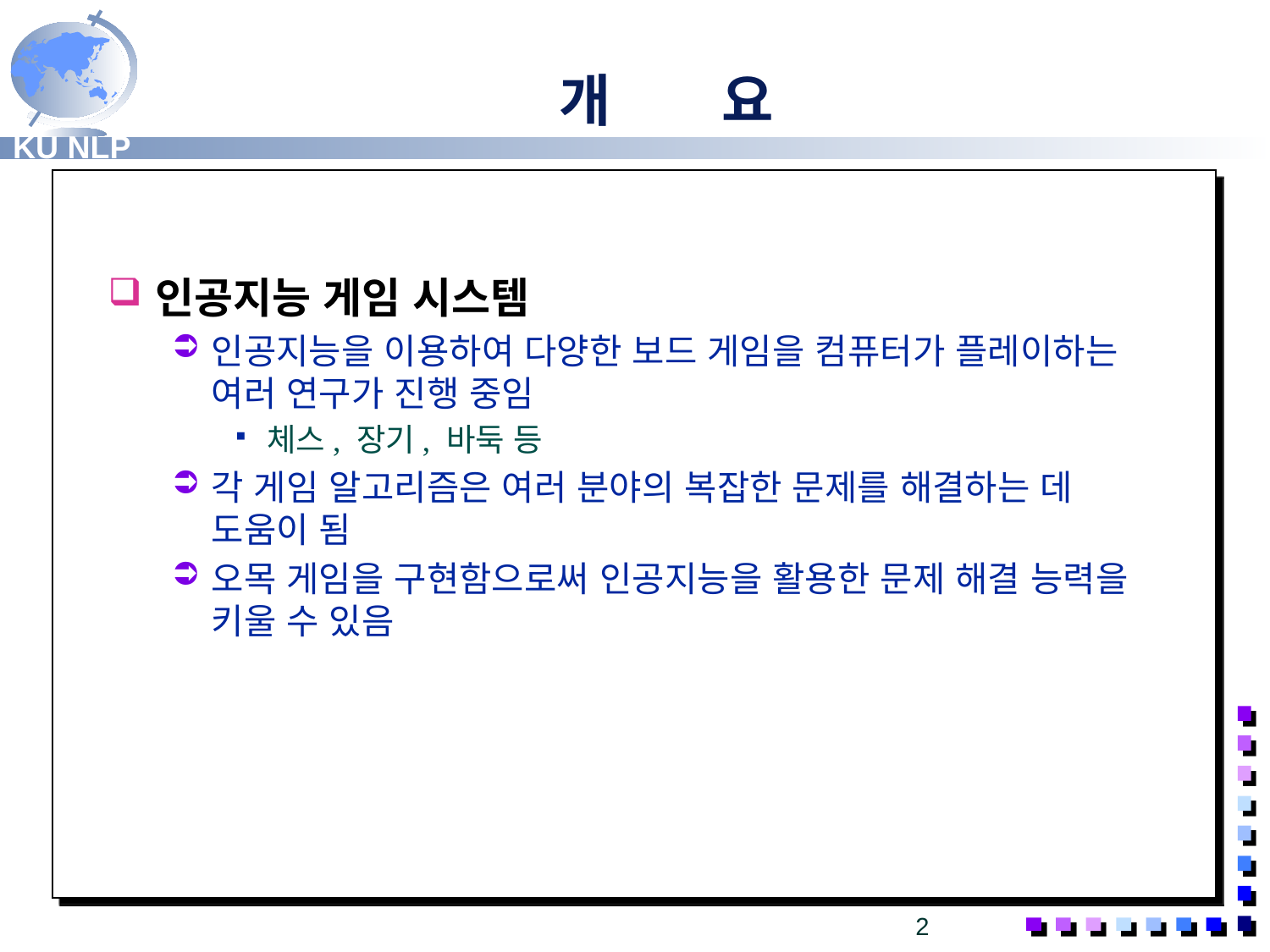

#
개       요

인공지능 게임 시스템
인공지능을 이용하여 다양한 보드 게임을 컴퓨터가 플레이하는 여러 연구가 진행 중임
체스, 장기, 바둑 등
각 게임 알고리즘은 여러 분야의 복잡한 문제를 해결하는 데 도움이 됨
오목 게임을 구현함으로써 인공지능을 활용한 문제 해결 능력을 키울 수 있음
2